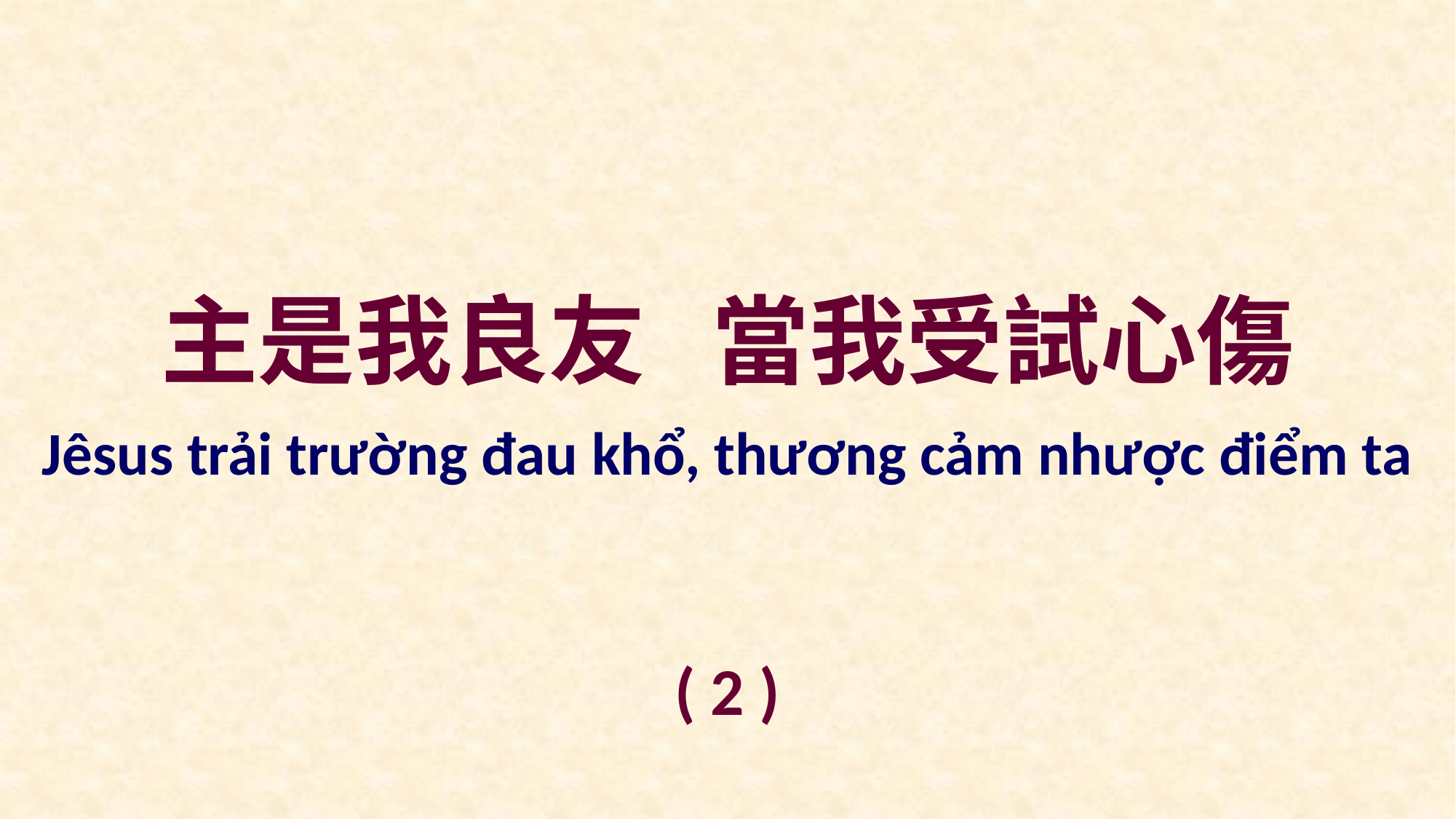

主是我良友   當我受試心傷
Jêsus trải trường đau khổ, thương cảm nhược điểm ta
( 2 )